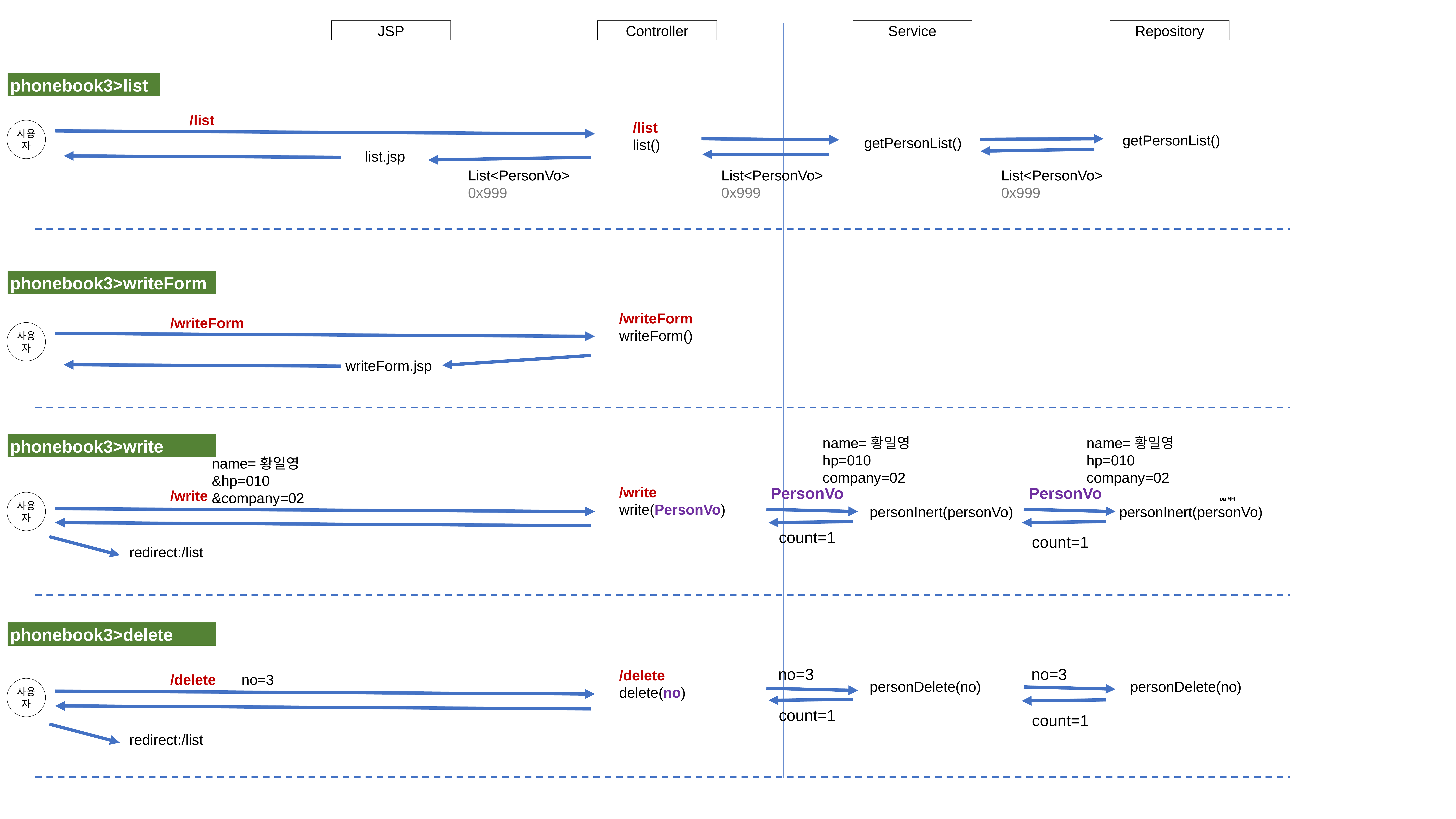

JSP
Controller
Service
Repository

phonebook3>list
/list
/list
list()
사용자
getPersonList()
getPersonList()
list.jsp
List<PersonVo>
0x999
List<PersonVo>
0x999
List<PersonVo>
0x999
phonebook3>writeForm
/writeForm
writeForm()
/writeForm
사용자
writeForm.jsp
name=황일영
hp=010
company=02
name=황일영
hp=010
company=02
phonebook3>write
name=황일영
&hp=010
&company=02
/write
write(PersonVo)
PersonVo
PersonVo
/write
사용자
DB서버
personInert(personVo)
personInert(personVo)
count=1
count=1
redirect:/list
phonebook3>delete
no=3
no=3
/delete
delete(no)
/delete
no=3
personDelete(no)
personDelete(no)
사용자
count=1
count=1
redirect:/list